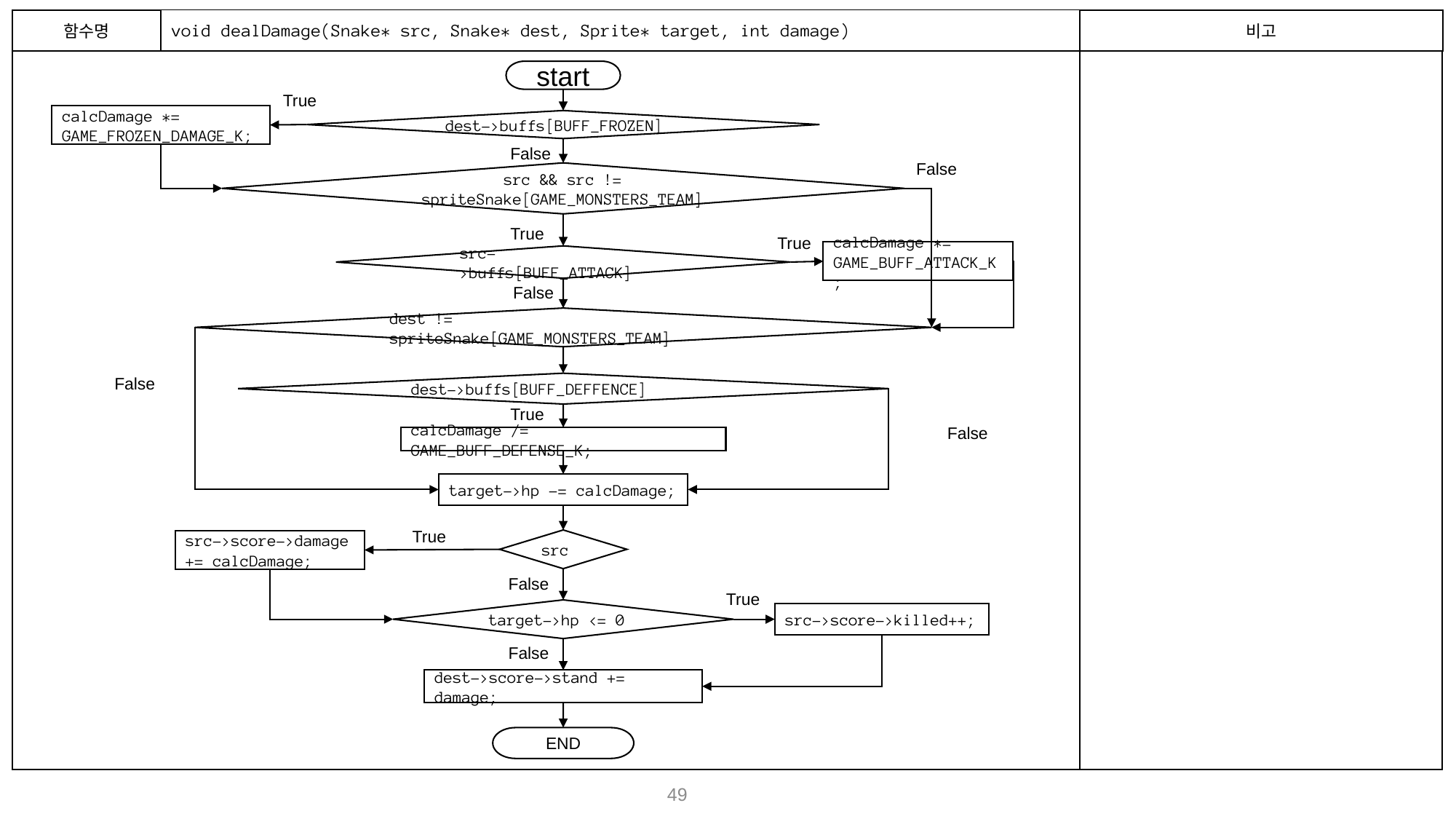

함수명
# void dealDamage(Snake* src, Snake* dest, Sprite* target, int damage)
비고

start
True
calcDamage *= GAME_FROZEN_DAMAGE_K;
dest->buffs[BUFF_FROZEN]
False
False
src && src != spriteSnake[GAME_MONSTERS_TEAM]
True
True
calcDamage *= GAME_BUFF_ATTACK_K;
src->buffs[BUFF_ATTACK]
False
dest != spriteSnake[GAME_MONSTERS_TEAM]
False
dest->buffs[BUFF_DEFFENCE]
True
False
calcDamage /= GAME_BUFF_DEFENSE_K;
target->hp -= calcDamage;
True
src
src->score->damage += calcDamage;
False
True
target->hp <= 0
src->score->killed++;
False
dest->score->stand += damage;
END
49